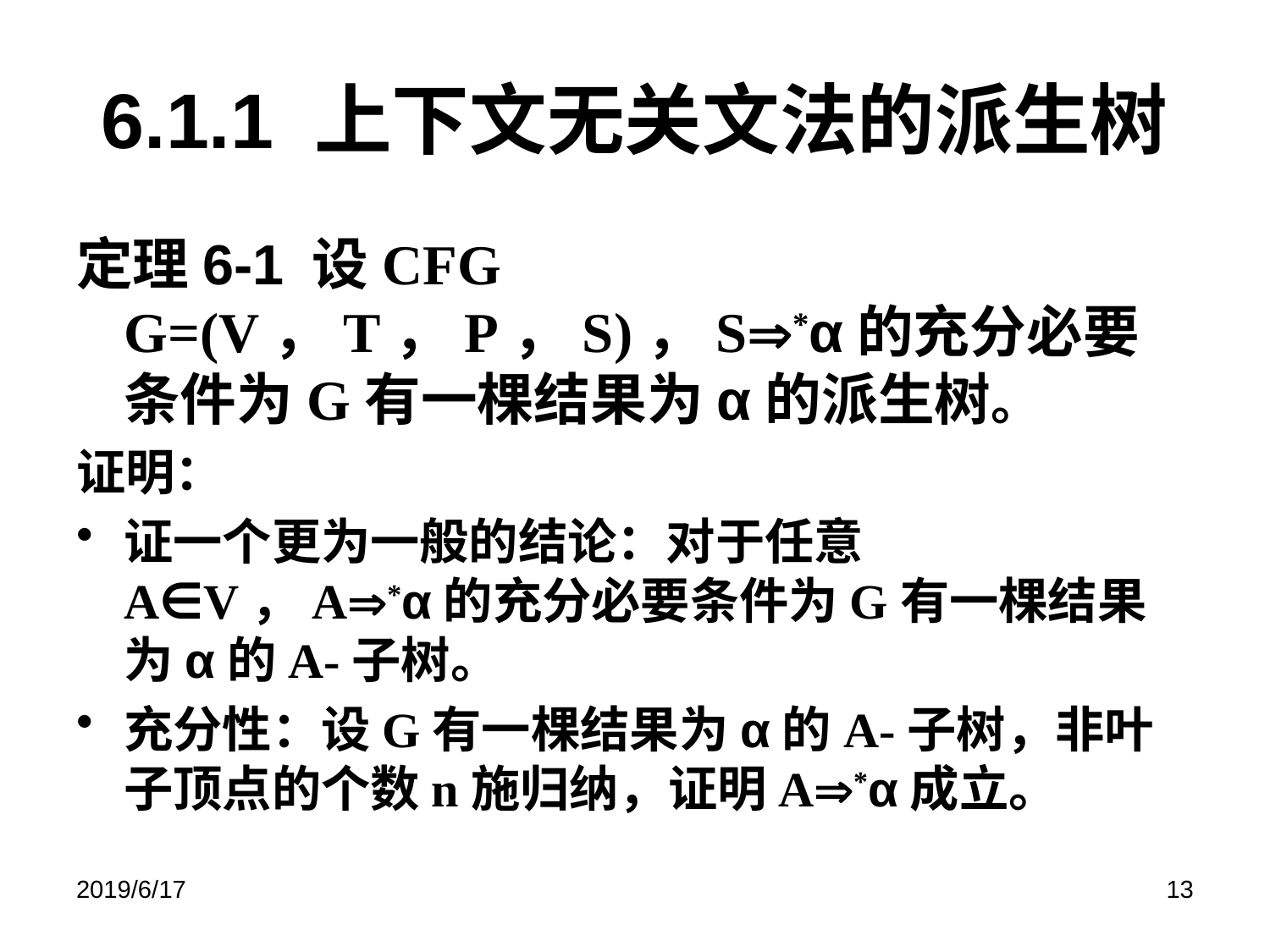

# 6.1.1 上下文无关文法的派生树
定理6-1 设CFG G=(V，T，P，S)，S⇒*α的充分必要条件为G有一棵结果为α的派生树。
证明：
证一个更为一般的结论：对于任意A∈V，A⇒*α的充分必要条件为G有一棵结果为α的A-子树。
充分性：设G有一棵结果为α的A-子树，非叶子顶点的个数n施归纳，证明A⇒*α成立。
2019/6/17
13